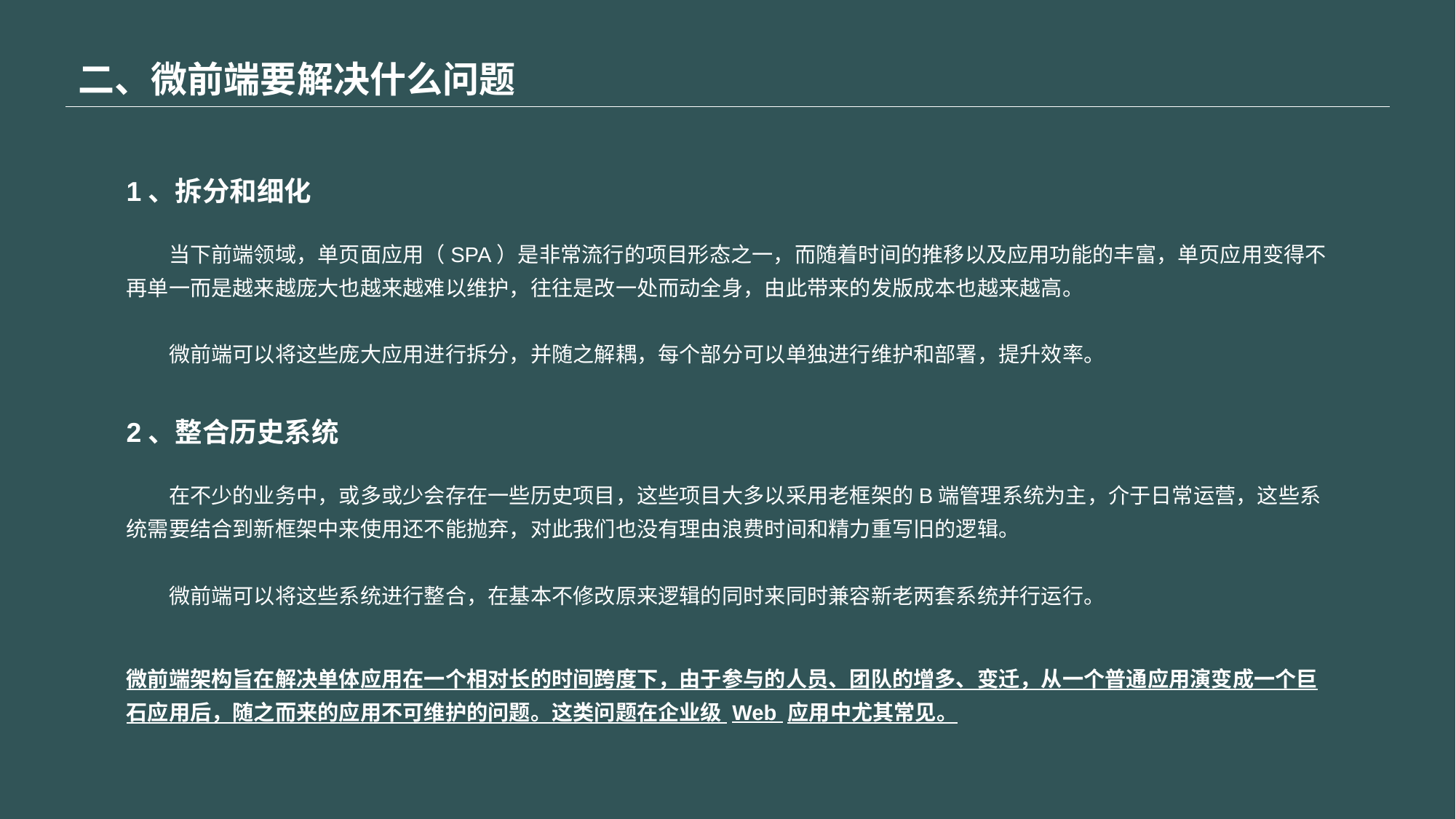

二、微前端要解决什么问题
1、拆分和细化
　　当下前端领域，单页面应用（SPA）是非常流行的项目形态之一，而随着时间的推移以及应用功能的丰富，单页应用变得不再单一而是越来越庞大也越来越难以维护，往往是改一处而动全身，由此带来的发版成本也越来越高。

　　微前端可以将这些庞大应用进行拆分，并随之解耦，每个部分可以单独进行维护和部署，提升效率。
2、整合历史系统
　　在不少的业务中，或多或少会存在一些历史项目，这些项目大多以采用老框架的B端管理系统为主，介于日常运营，这些系统需要结合到新框架中来使用还不能抛弃，对此我们也没有理由浪费时间和精力重写旧的逻辑。

　　微前端可以将这些系统进行整合，在基本不修改原来逻辑的同时来同时兼容新老两套系统并行运行。
微前端架构旨在解决单体应用在一个相对长的时间跨度下，由于参与的人员、团队的增多、变迁，从一个普通应用演变成一个巨石应用后，随之而来的应用不可维护的问题。这类问题在企业级 Web 应用中尤其常见。